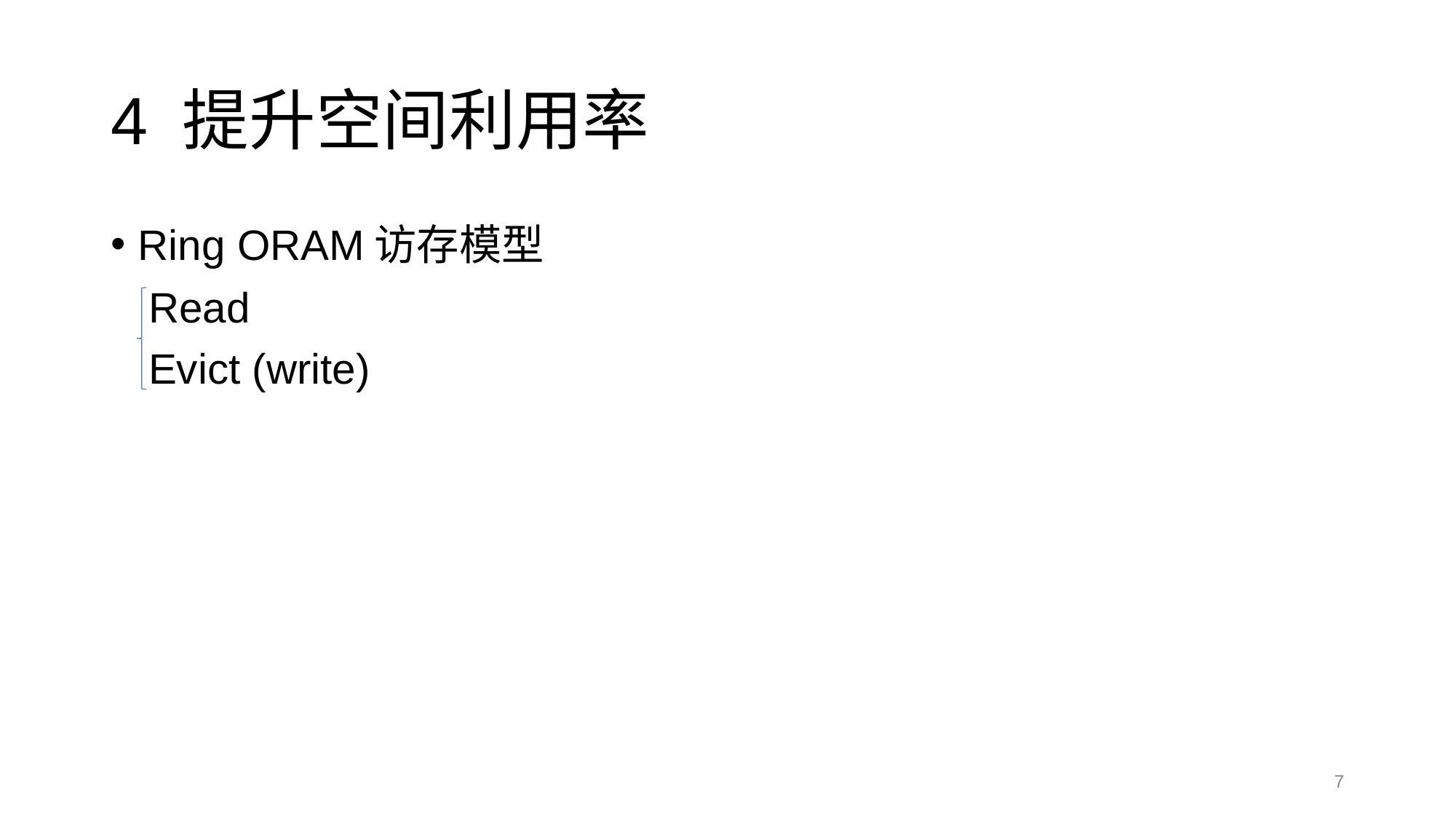

# 4 提升空间利用率
Ring ORAM访存模型
Read
Evict (write)

7